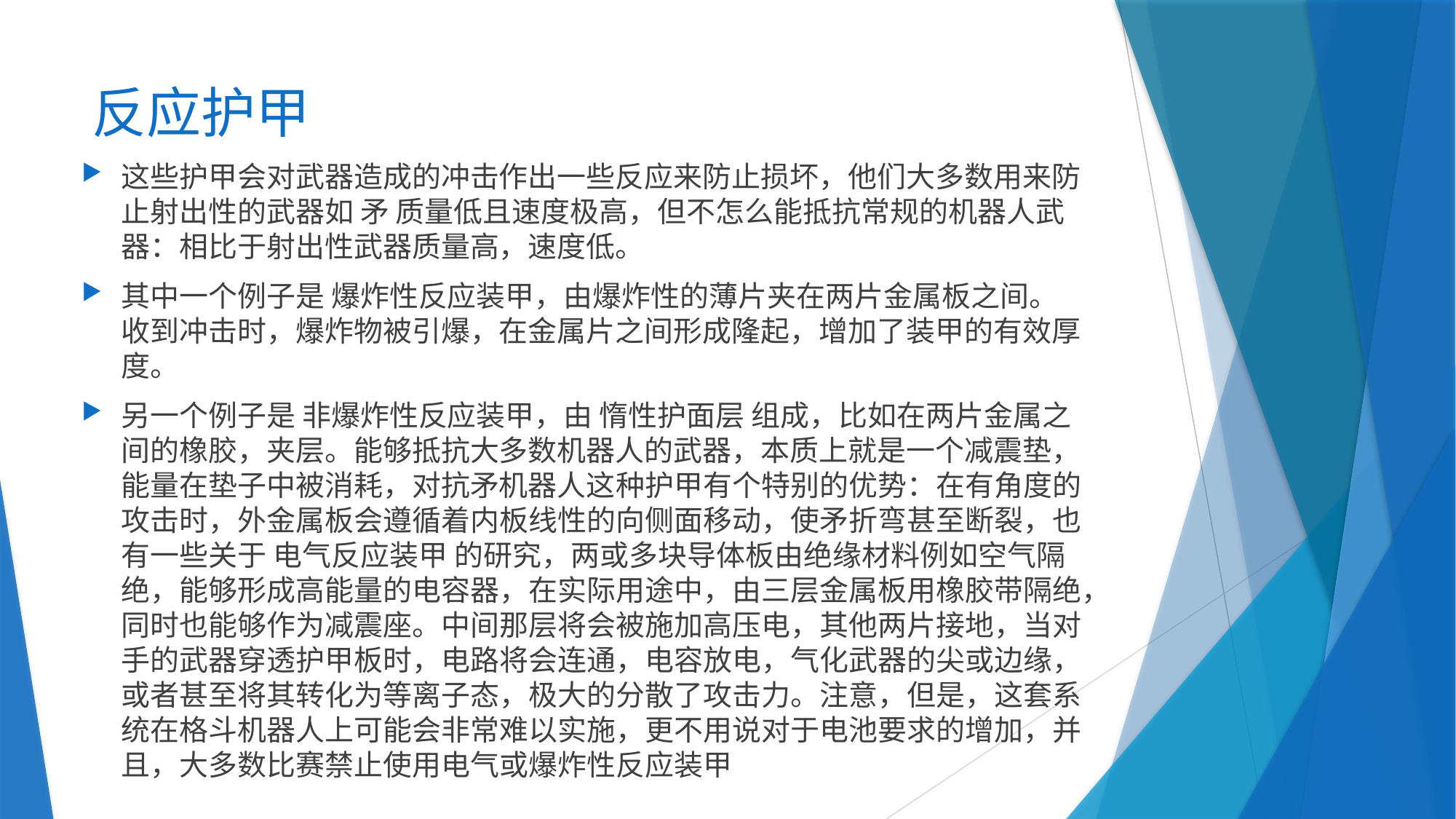

# 反应护甲
这些护甲会对武器造成的冲击作出一些反应来防止损坏，他们大多数用来防止射出性的武器如 矛 质量低且速度极高，但不怎么能抵抗常规的机器人武器：相比于射出性武器质量高，速度低。
其中一个例子是 爆炸性反应装甲，由爆炸性的薄片夹在两片金属板之间。收到冲击时，爆炸物被引爆，在金属片之间形成隆起，增加了装甲的有效厚度。
另一个例子是 非爆炸性反应装甲，由 惰性护面层 组成，比如在两片金属之间的橡胶，夹层。能够抵抗大多数机器人的武器，本质上就是一个减震垫，能量在垫子中被消耗，对抗矛机器人这种护甲有个特别的优势：在有角度的攻击时，外金属板会遵循着内板线性的向侧面移动，使矛折弯甚至断裂，也有一些关于 电气反应装甲 的研究，两或多块导体板由绝缘材料例如空气隔绝，能够形成高能量的电容器，在实际用途中，由三层金属板用橡胶带隔绝，同时也能够作为减震座。中间那层将会被施加高压电，其他两片接地，当对手的武器穿透护甲板时，电路将会连通，电容放电，气化武器的尖或边缘，或者甚至将其转化为等离子态，极大的分散了攻击力。注意，但是，这套系统在格斗机器人上可能会非常难以实施，更不用说对于电池要求的增加，并且，大多数比赛禁止使用电气或爆炸性反应装甲